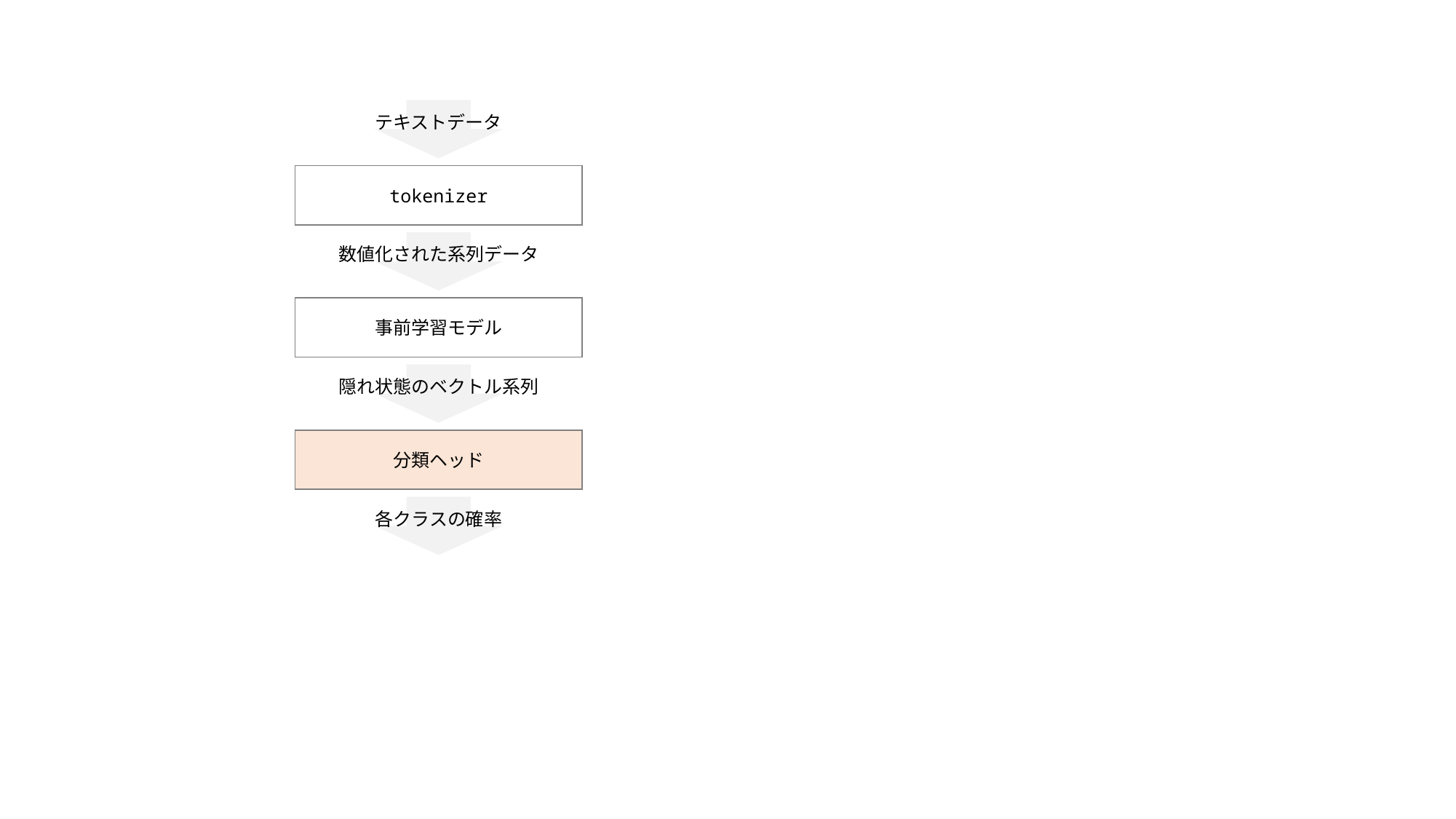

テキストデータ
tokenizer
数値化された系列データ
事前学習モデル
隠れ状態のベクトル系列
分類ヘッド
各クラスの確率